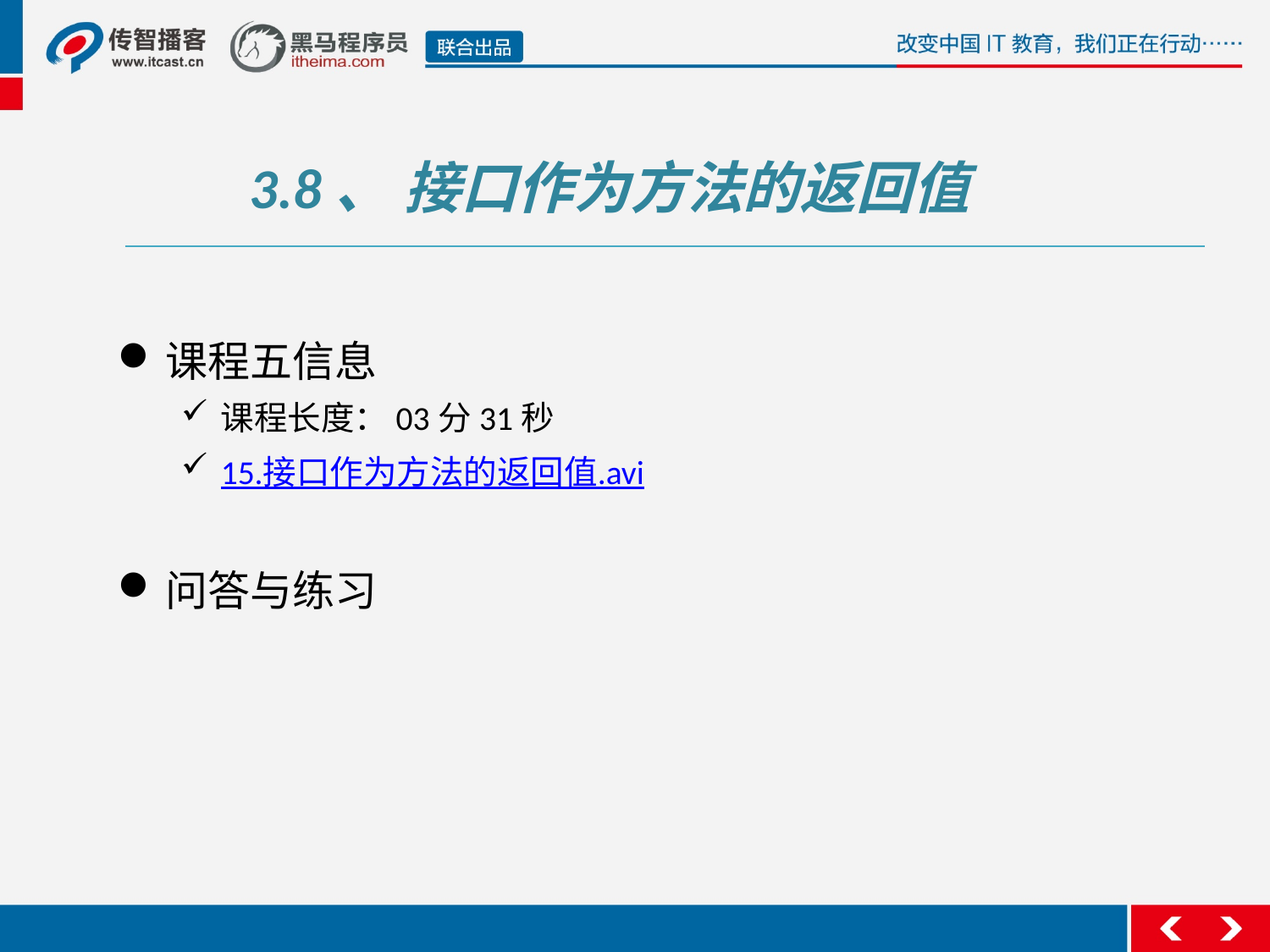

3.8、 接口作为方法的返回值

课程五信息
课程长度：03分31秒
15.接口作为方法的返回值.avi

问答与练习